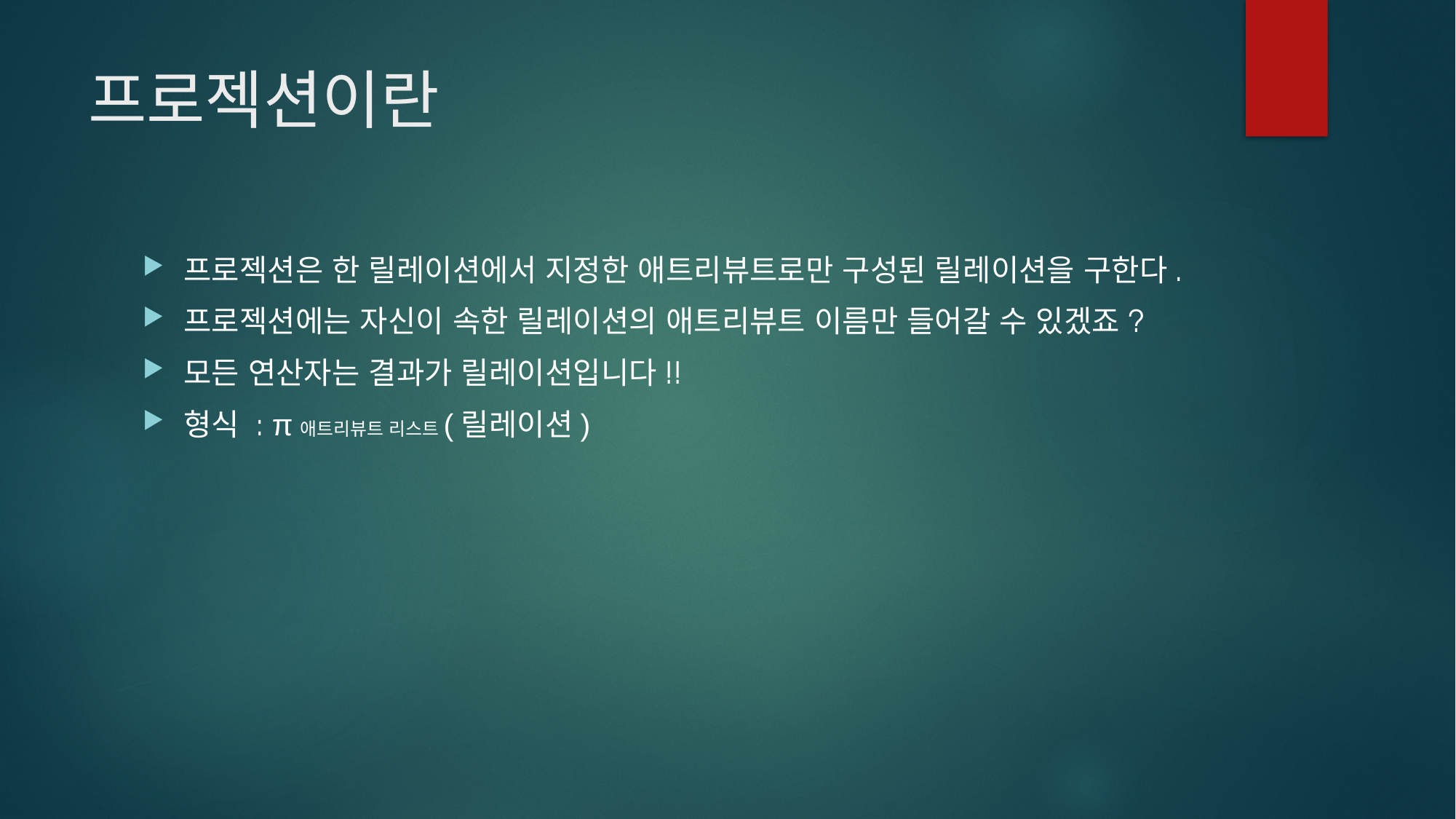

# 프로젝션이란
프로젝션은 한 릴레이션에서 지정한 애트리뷰트로만 구성된 릴레이션을 구한다.
프로젝션에는 자신이 속한 릴레이션의 애트리뷰트 이름만 들어갈 수 있겠죠?
모든 연산자는 결과가 릴레이션입니다!!
형식 : π애트리뷰트 리스트(릴레이션)